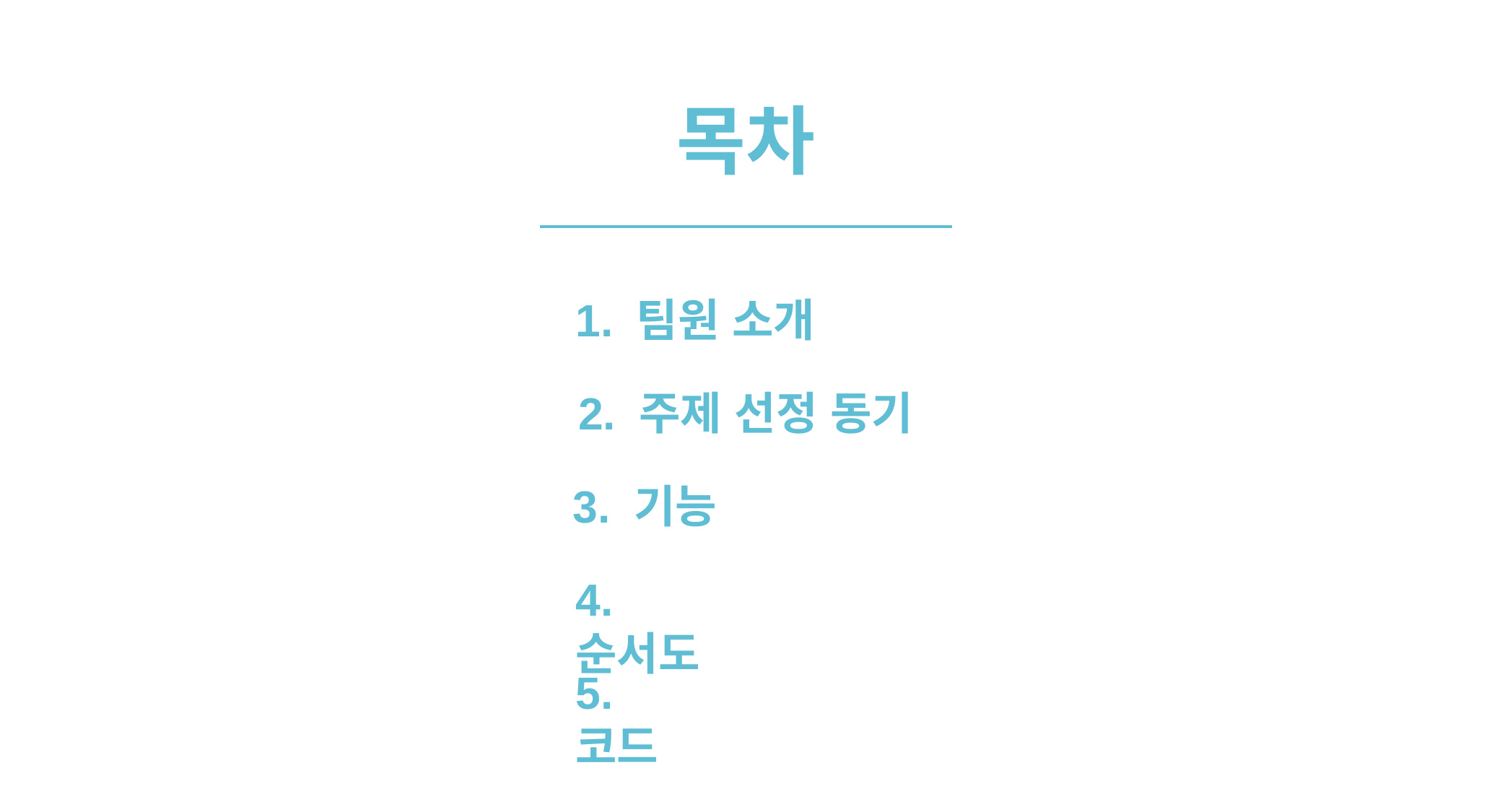

목차
1. 팀원 소개
2. 주제 선정 동기
3. 기능
4. 순서도
5. 코드